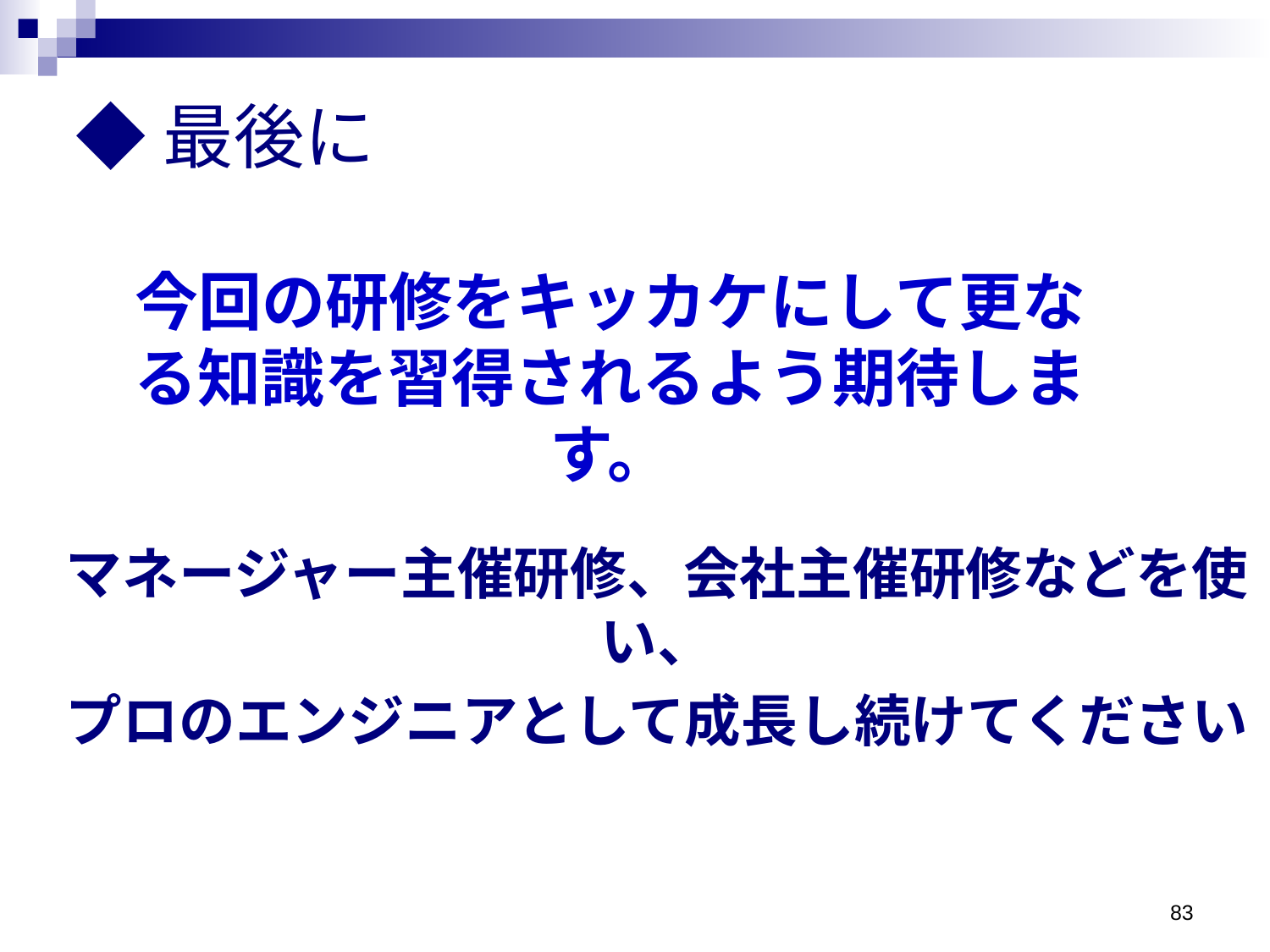

◆最後に
今回の研修をキッカケにして更なる知識を習得されるよう期待します。
マネージャー主催研修、会社主催研修などを使い、
プロのエンジニアとして成長し続けてください
83